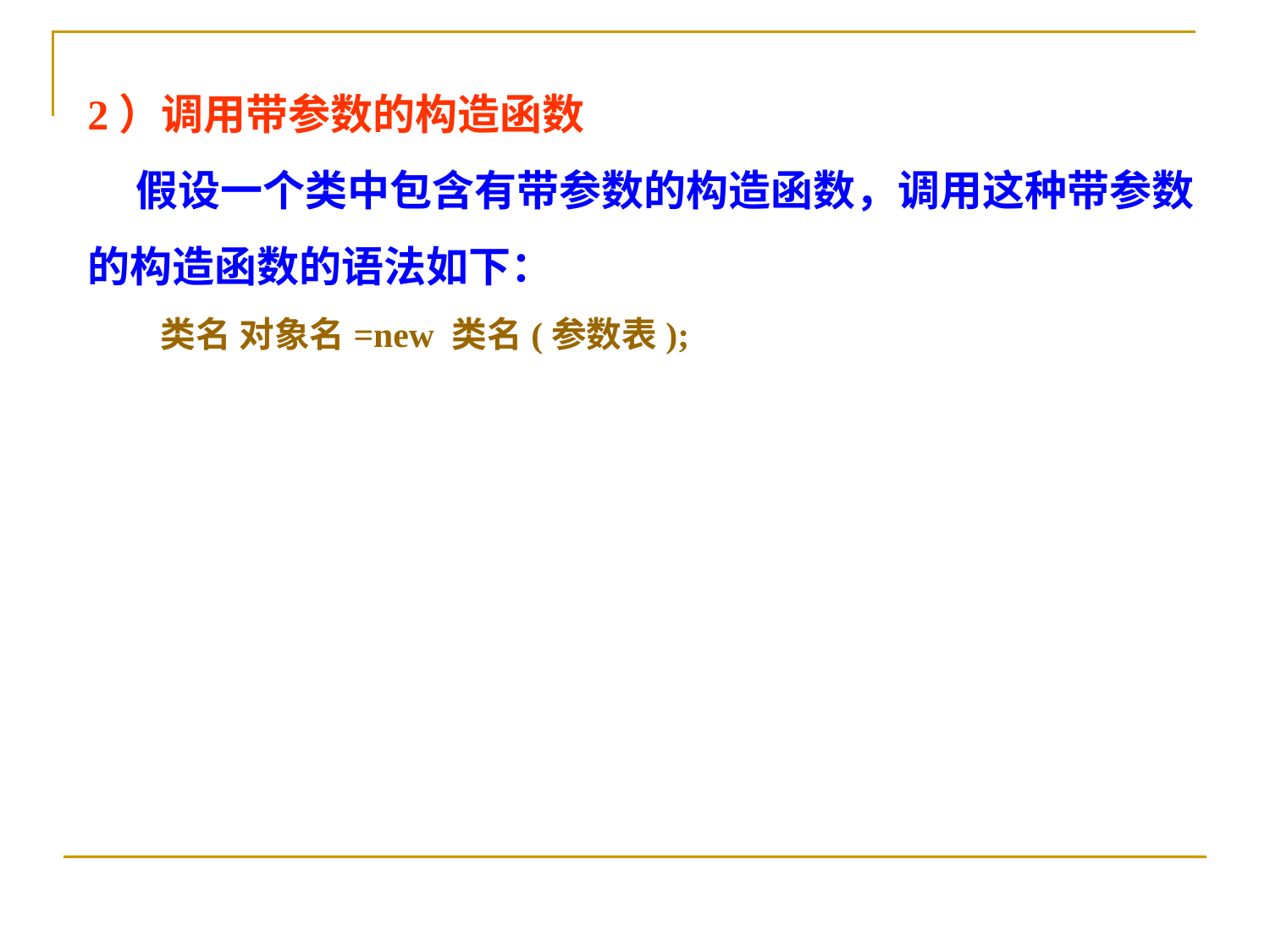

2）调用带参数的构造函数
    假设一个类中包含有带参数的构造函数，调用这种带参数的构造函数的语法如下：
        类名 对象名=new 类名(参数表);